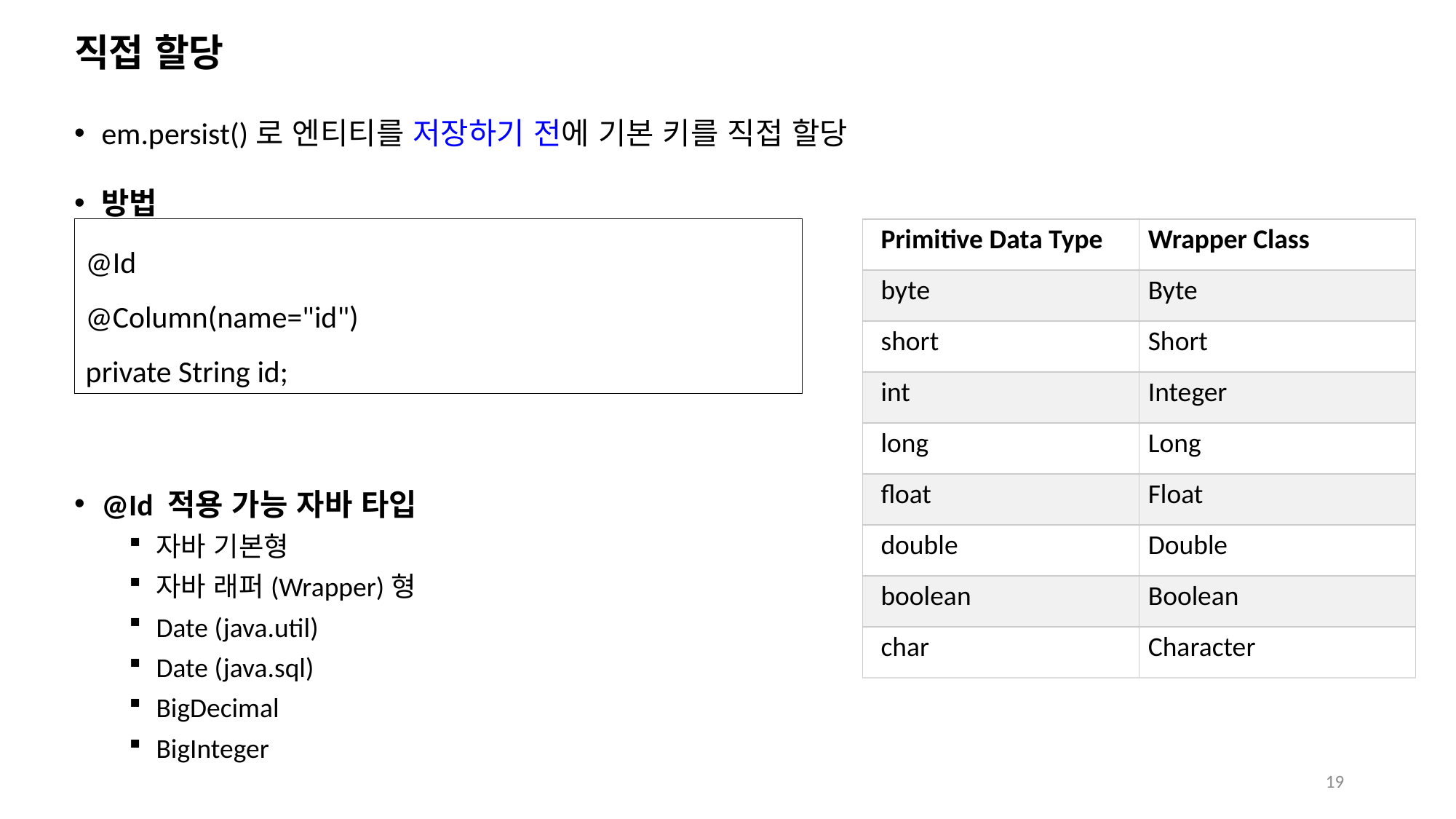

# 직접 할당
em.persist()로 엔티티를 저장하기 전에 기본 키를 직접 할당
방법

@Id 적용 가능 자바 타입
자바 기본형
자바 래퍼(Wrapper)형
Date (java.util)
Date (java.sql)
BigDecimal
BigInteger

@Id
@Column(name="id")
private String id;
| Primitive Data Type | Wrapper Class |
| --- | --- |
| byte | Byte |
| short | Short |
| int | Integer |
| long | Long |
| float | Float |
| double | Double |
| boolean | Boolean |
| char | Character |
19